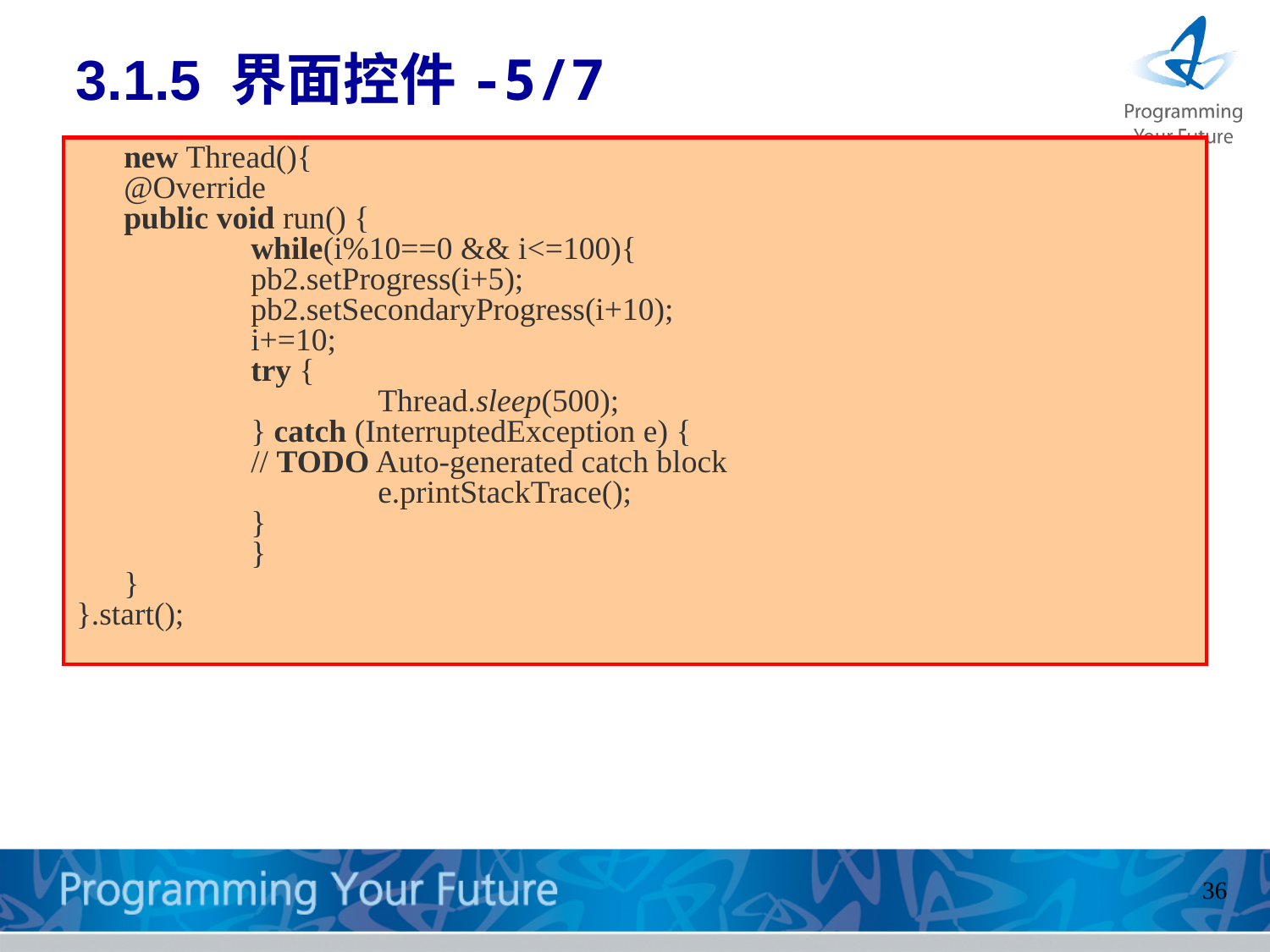

3.1.5 界面控件-5/7
	new Thread(){
	@Override
	public void run() {
		while(i%10==0 && i<=100){
		pb2.setProgress(i+5);
		pb2.setSecondaryProgress(i+10);
		i+=10;
		try {
			Thread.sleep(500);
		} catch (InterruptedException e) {
		// TODO Auto-generated catch block
			e.printStackTrace();
		}
		}
	}
}.start();